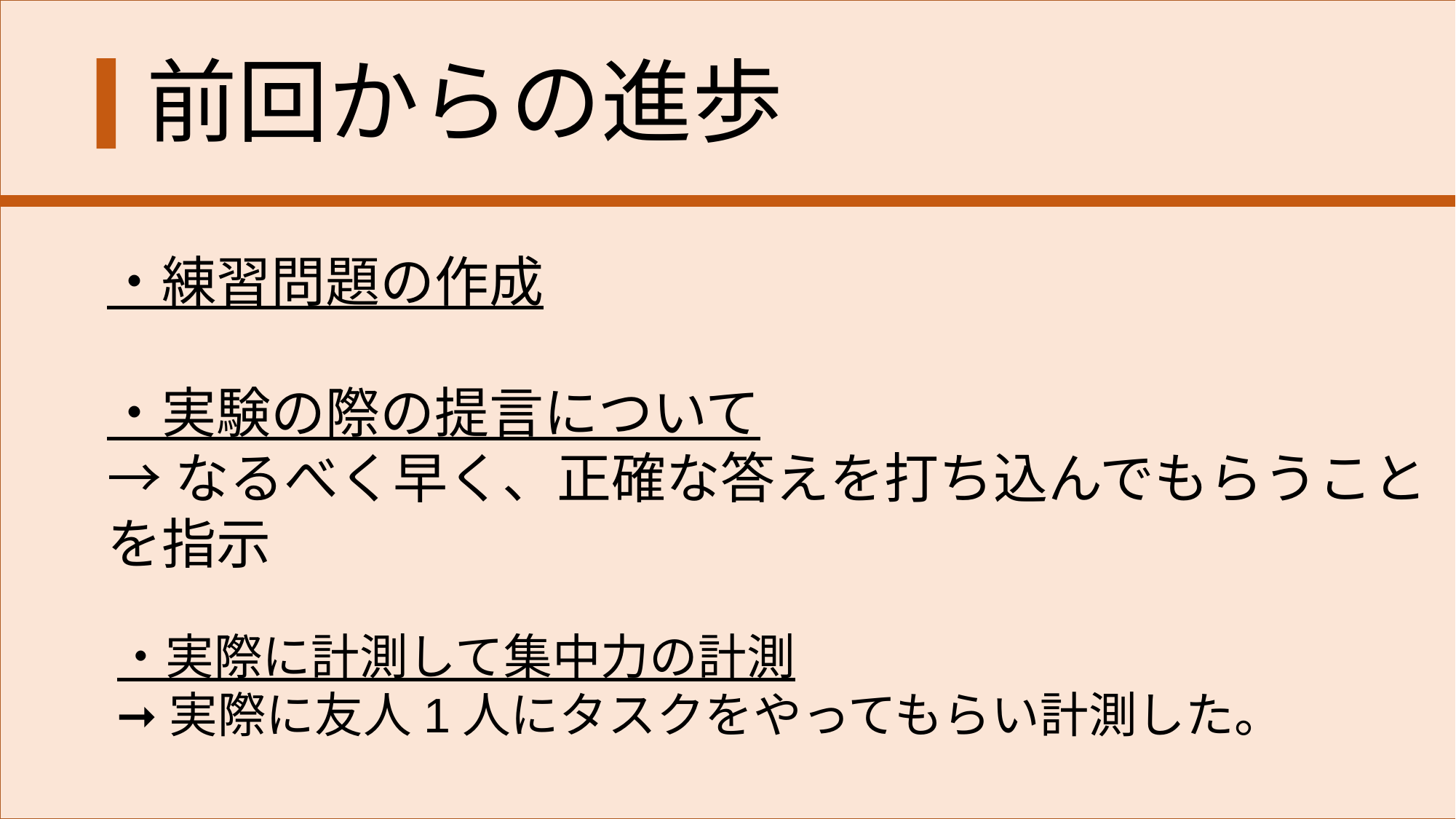

前回からの進歩

・練習問題の作成

・実験の際の提言について
→なるべく早く、正確な答えを打ち込んでもらうことを指示

・実際に計測して集中力の計測
➞実際に友人1人にタスクをやってもらい計測した。